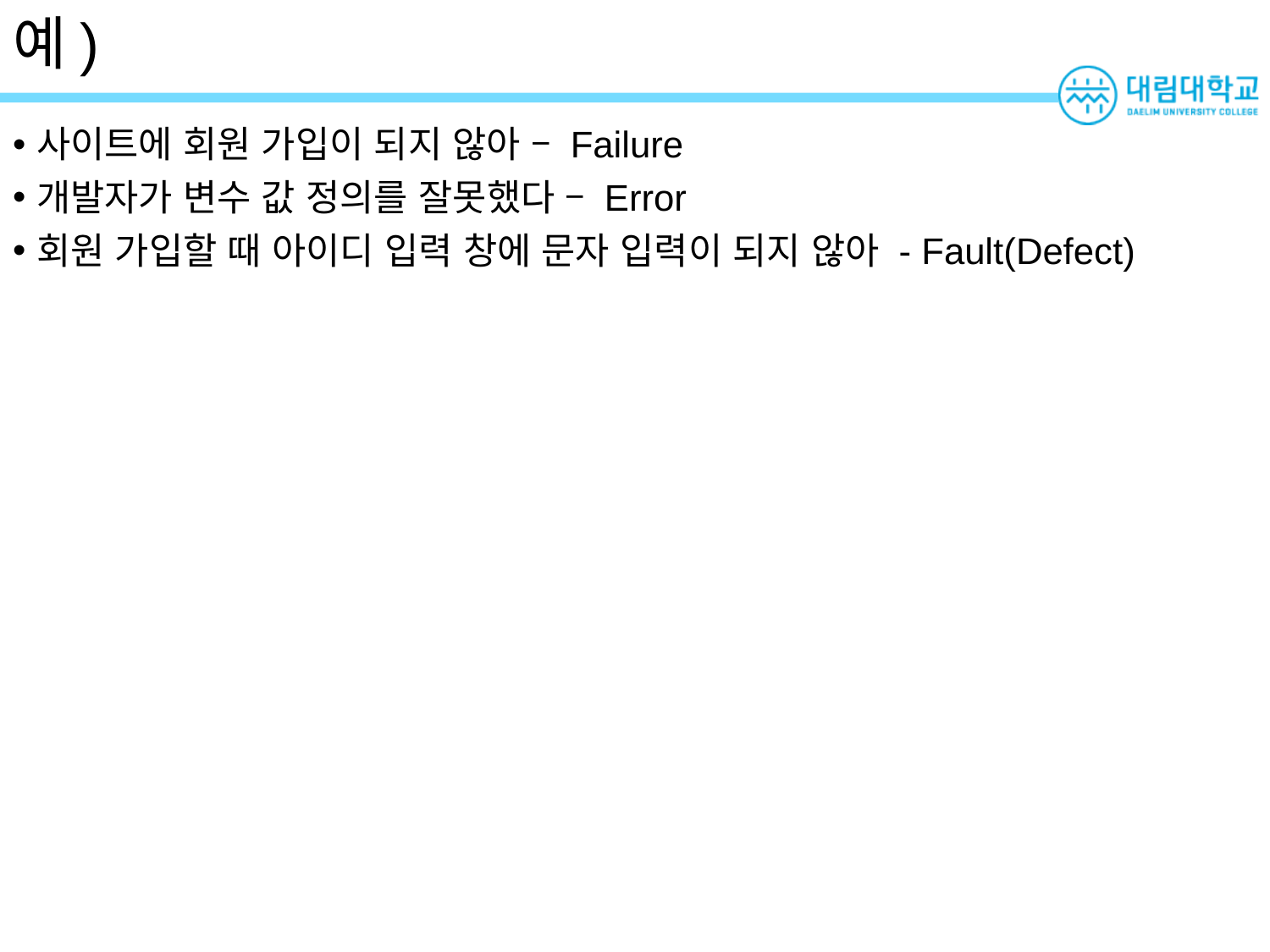

# 예)
사이트에 회원 가입이 되지 않아 – Failure
개발자가 변수 값 정의를 잘못했다 – Error
회원 가입할 때 아이디 입력 창에 문자 입력이 되지 않아 - Fault(Defect)